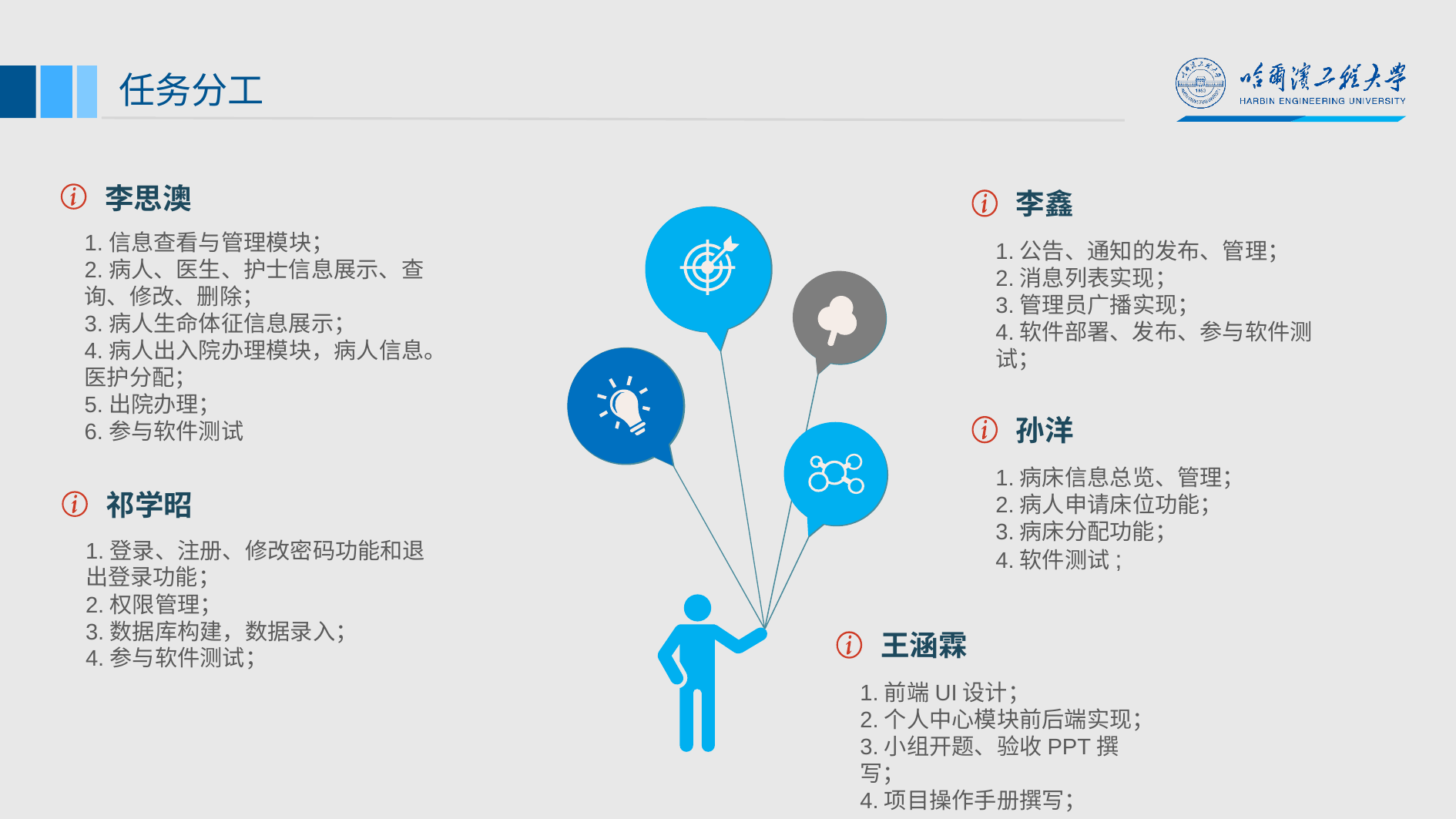

任务分工
李思澳

1.信息查看与管理模块；
2.病人、医生、护士信息展示、查询、修改、删除；
3.病人生命体征信息展示；
4.病人出入院办理模块，病人信息。医护分配；
5.出院办理；
6.参与软件测试
李鑫

1.公告、通知的发布、管理；
2.消息列表实现；
3.管理员广播实现；
4.软件部署、发布、参与软件测试；

孙洋

1.病床信息总览、管理；
2.病人申请床位功能；
3.病床分配功能；
4.软件测试;
祁学昭

1.登录、注册、修改密码功能和退出登录功能；
2.权限管理；
3.数据库构建，数据录入；
4.参与软件测试；
王涵霖

1.前端UI设计；
2.个人中心模块前后端实现；
3.小组开题、验收PPT撰写；
4.项目操作手册撰写；